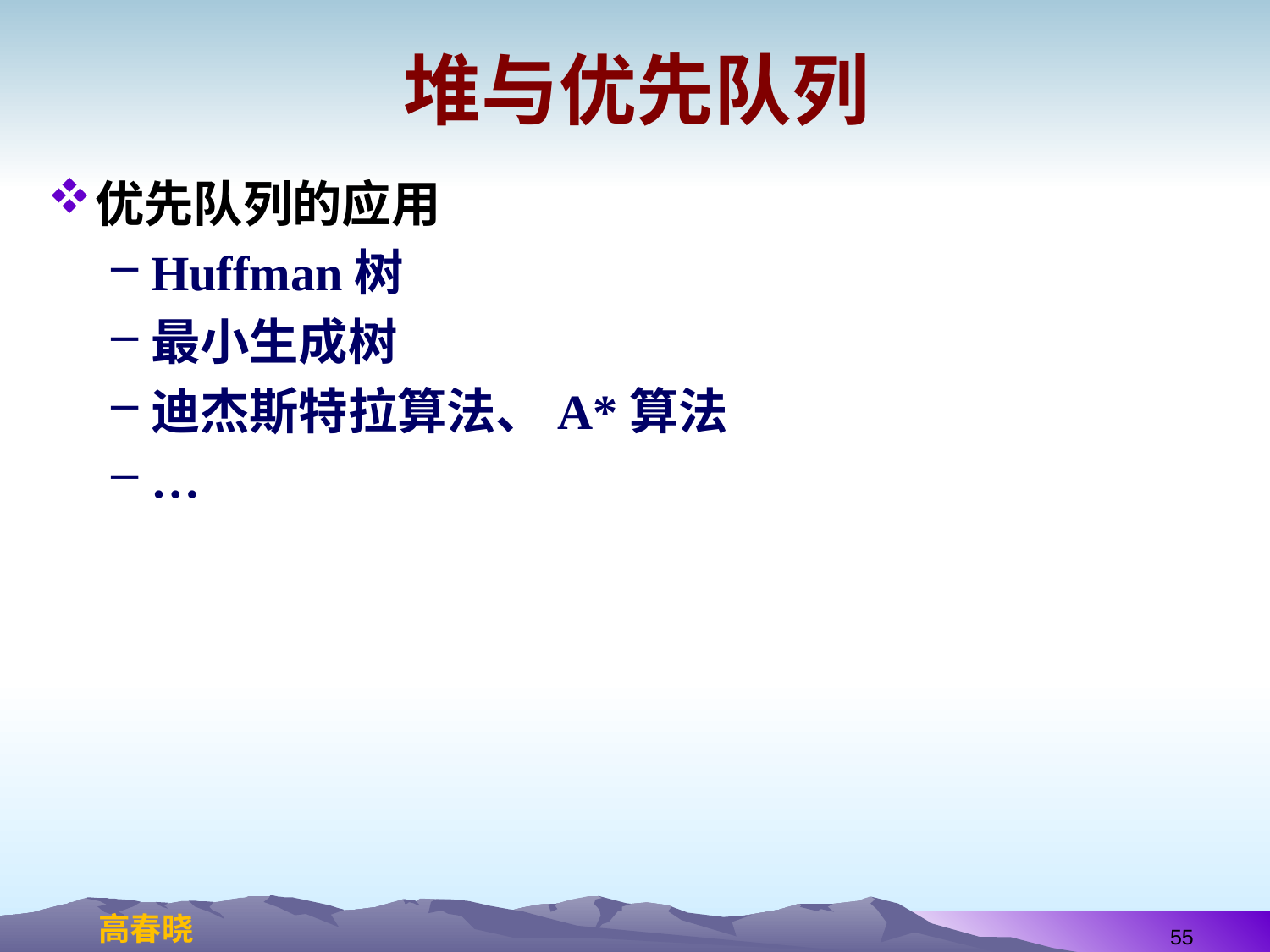

# 堆与优先队列
优先队列的应用
Huffman树
最小生成树
迪杰斯特拉算法、A*算法
…
55